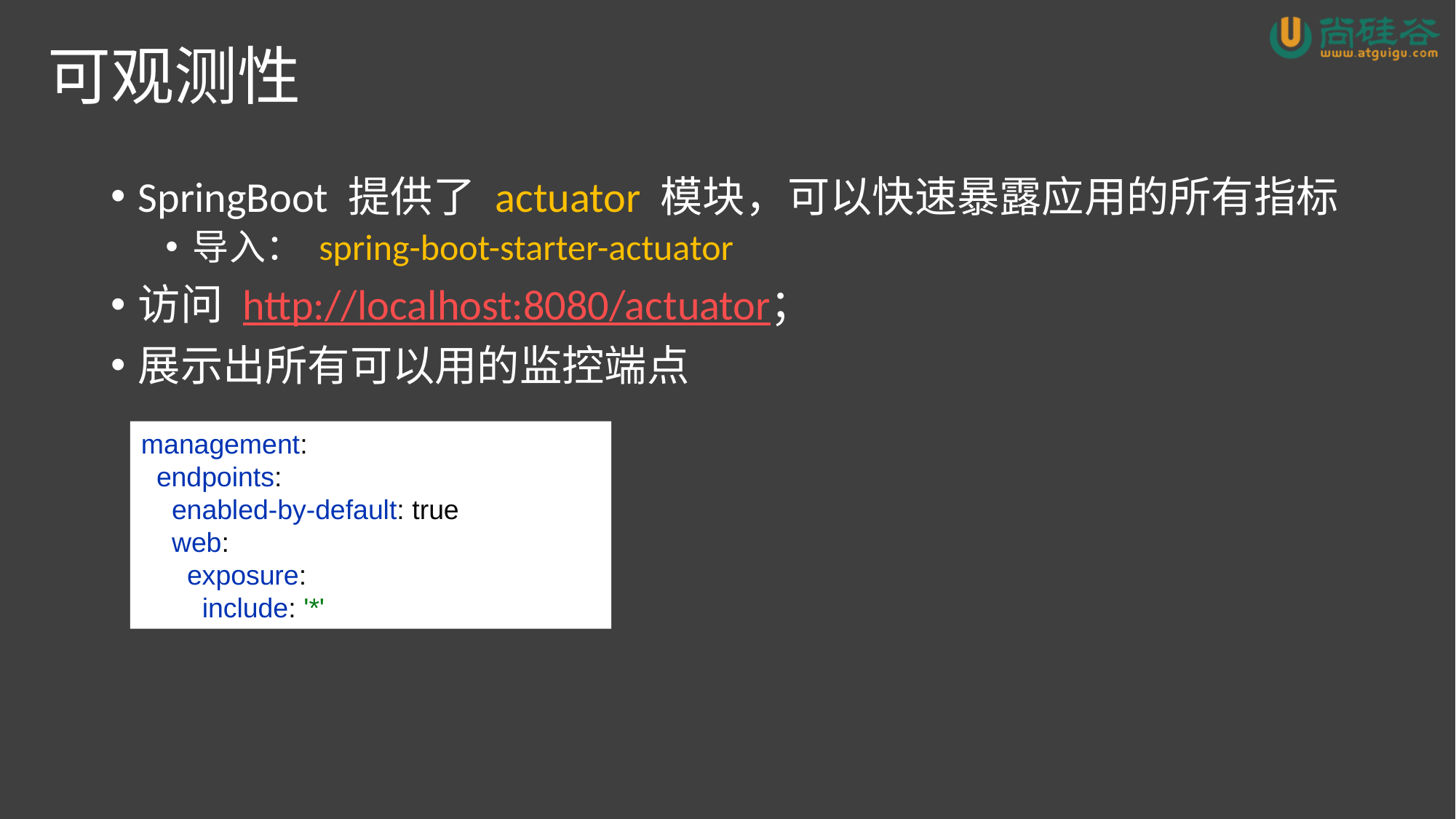

# 可观测性
SpringBoot 提供了 actuator 模块，可以快速暴露应用的所有指标
导入： spring-boot-starter-actuator
访问 http://localhost:8080/actuator；
展示出所有可以用的监控端点

management:
  endpoints:
    enabled-by-default: true
    web:
      exposure:
        include: '*'